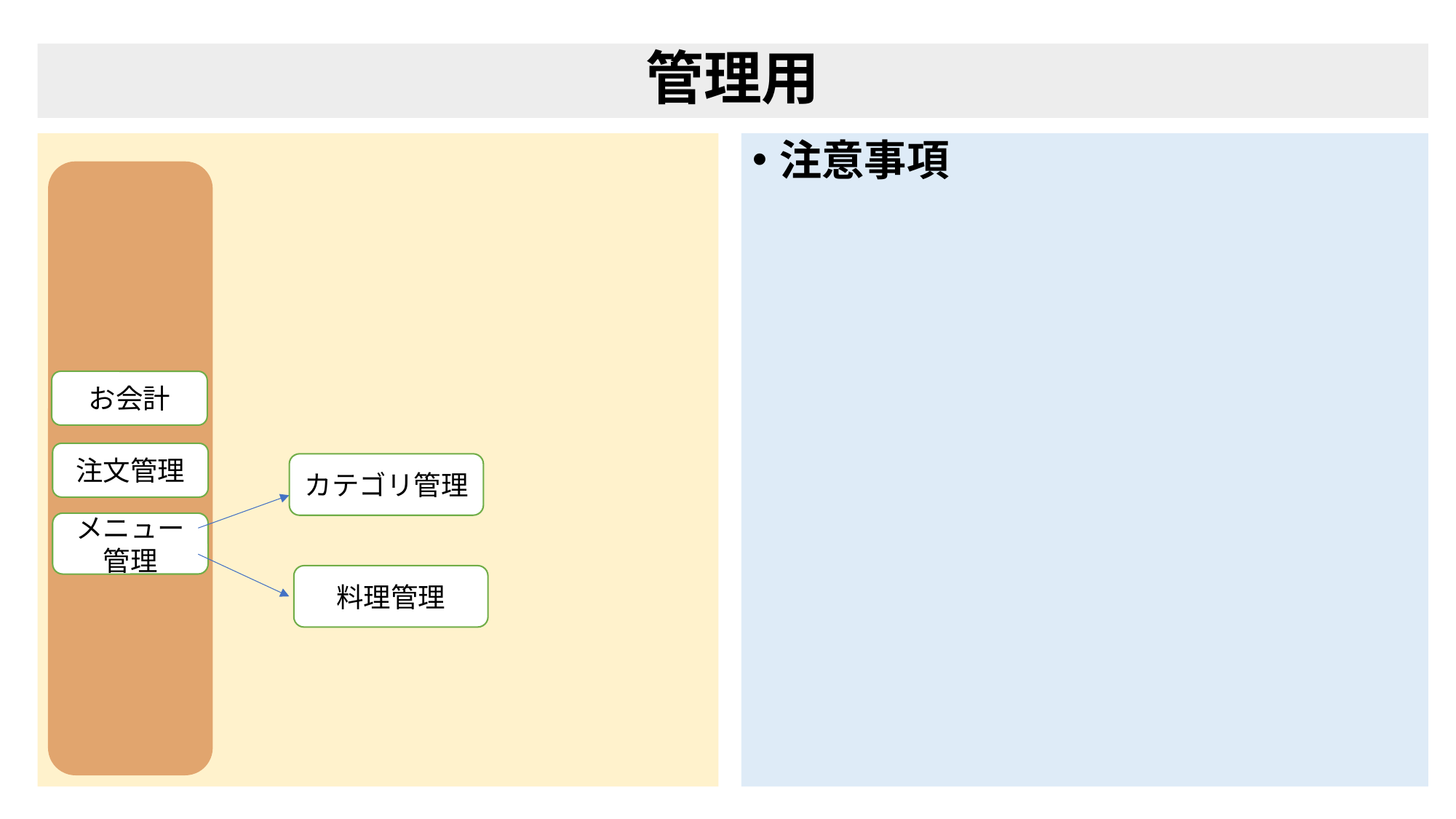

# 管理用

注意事項

お会計
注文管理
カテゴリ管理
メニュー管理
料理管理